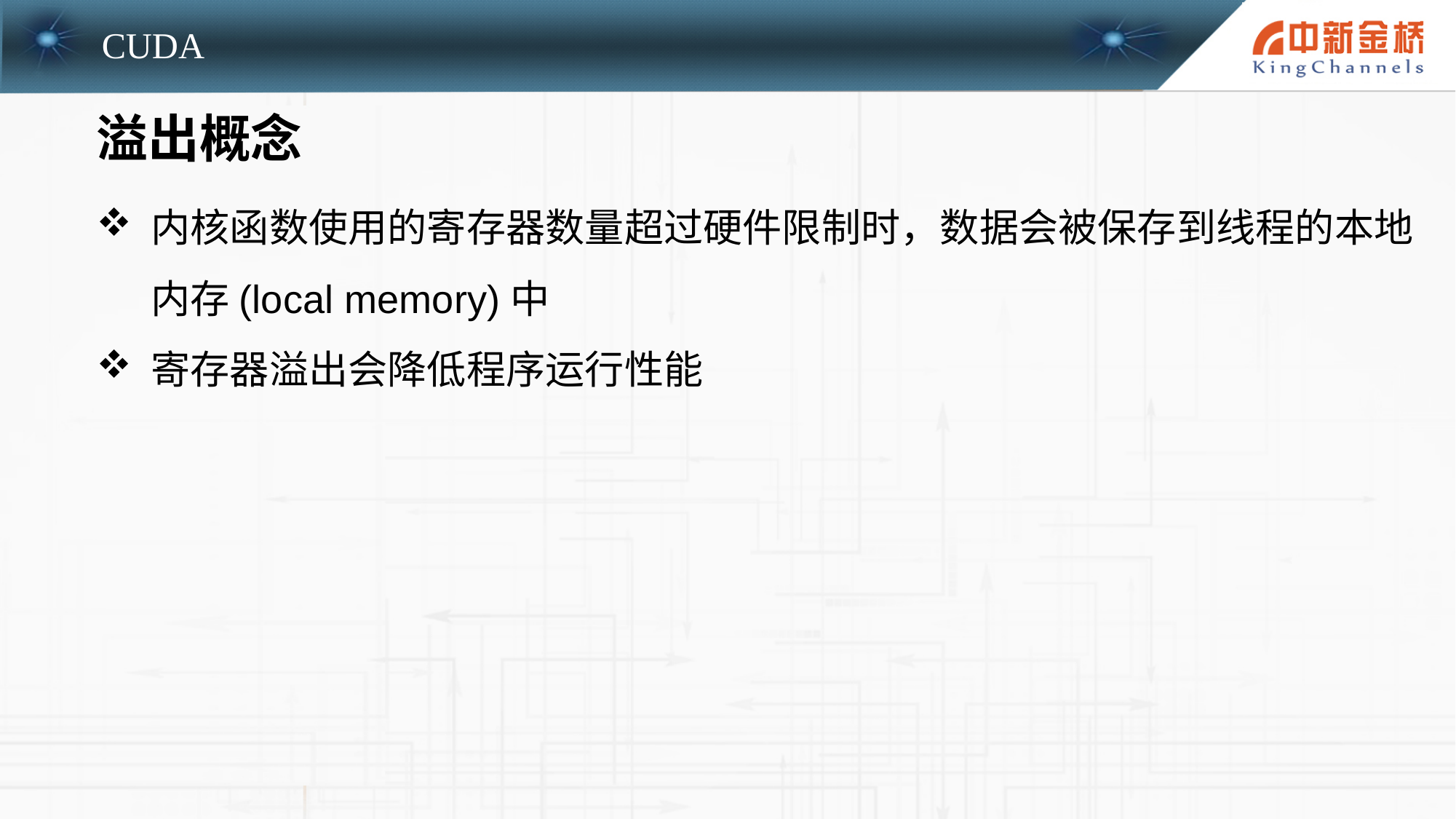

溢出概念
内核函数使用的寄存器数量超过硬件限制时，数据会被保存到线程的本地内存(local memory)中
寄存器溢出会降低程序运行性能